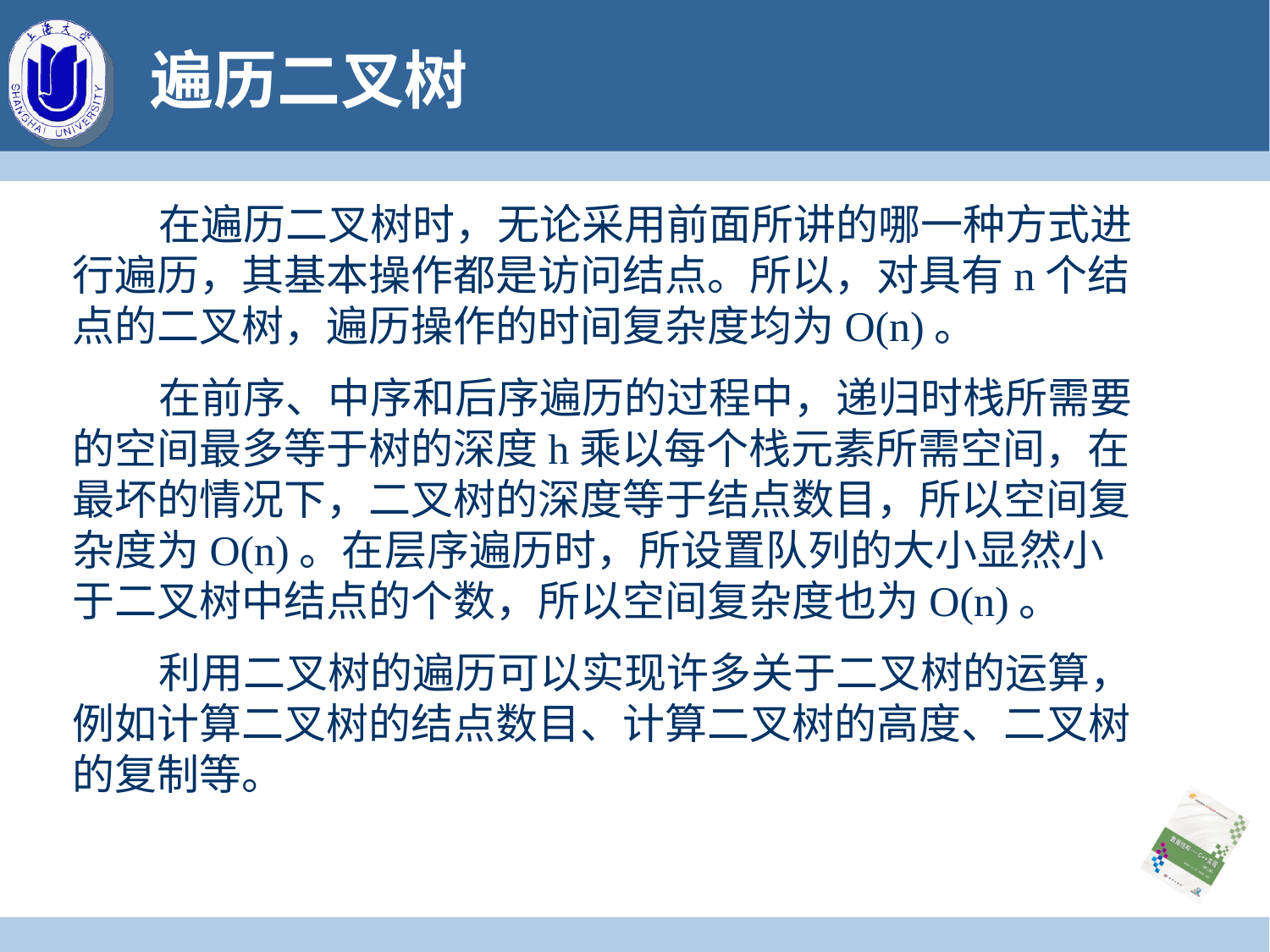

# 遍历二叉树
        在遍历二叉树时，无论采用前面所讲的哪一种方式进行遍历，其基本操作都是访问结点。所以，对具有n个结点的二叉树，遍历操作的时间复杂度均为O(n)。
        在前序、中序和后序遍历的过程中，递归时栈所需要的空间最多等于树的深度h乘以每个栈元素所需空间，在最坏的情况下，二叉树的深度等于结点数目，所以空间复杂度为O(n)。在层序遍历时，所设置队列的大小显然小于二叉树中结点的个数，所以空间复杂度也为O(n)。
        利用二叉树的遍历可以实现许多关于二叉树的运算，例如计算二叉树的结点数目、计算二叉树的高度、二叉树的复制等。